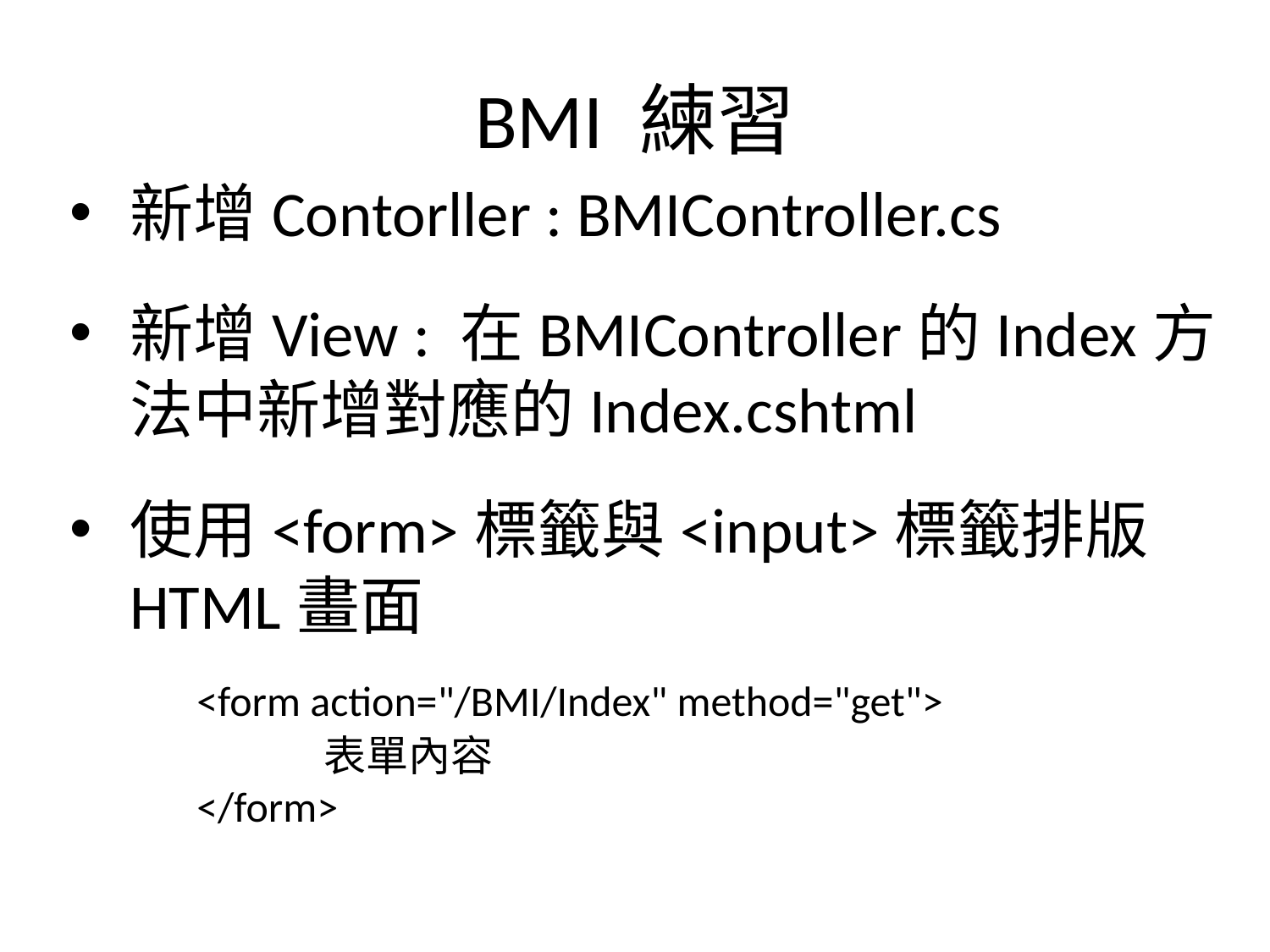

# BMI 練習
新增Contorller : BMIController.cs

新增View : 在BMIController的Index方法中新增對應的Index.cshtml

使用<form>標籤與<input>標籤排版HTML畫面
	<form action="/BMI/Index" method="get">
      		表單內容
	</form>